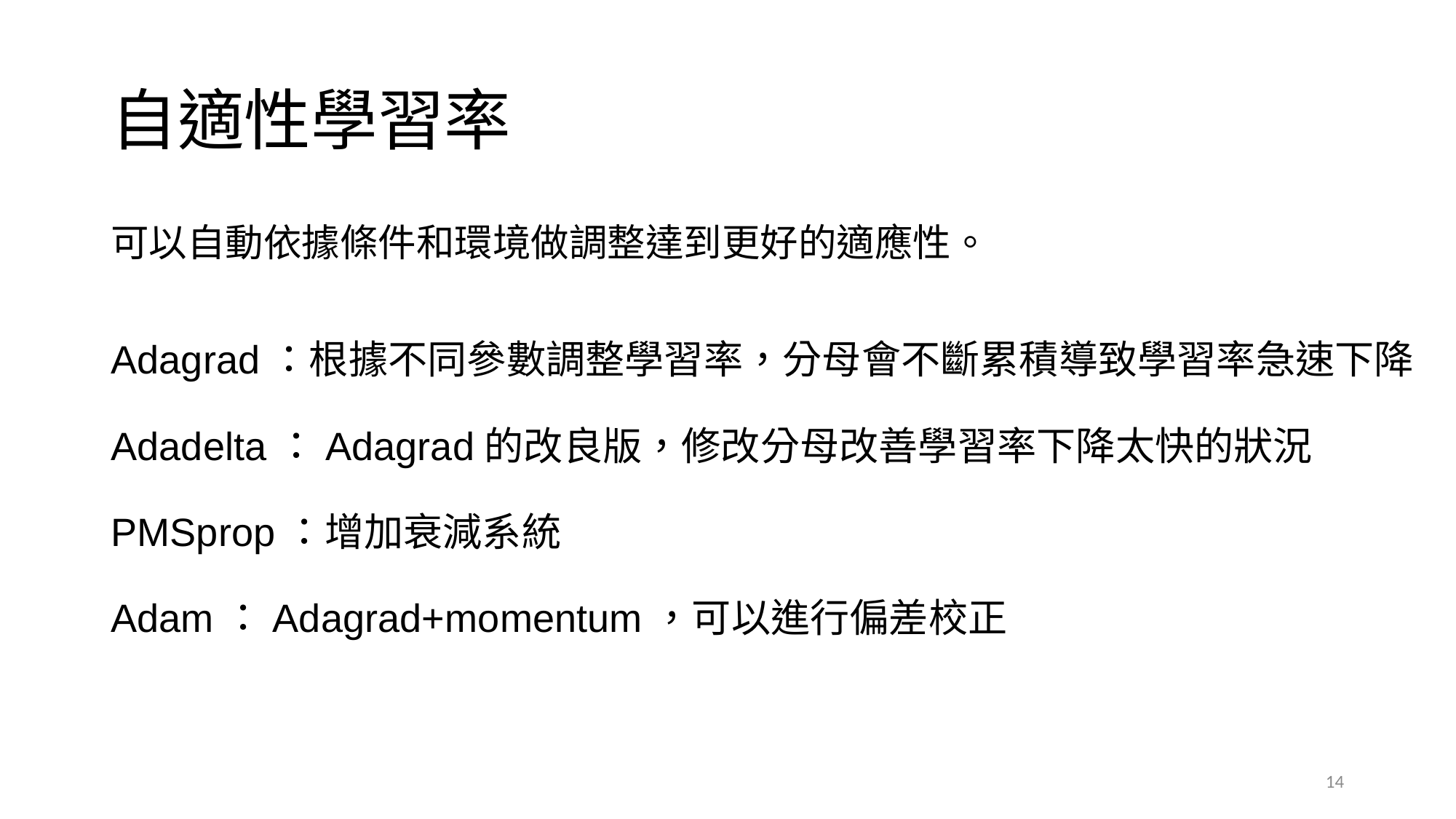

# 自適性學習率
可以自動依據條件和環境做調整達到更好的適應性。
Adagrad：根據不同參數調整學習率，分母會不斷累積導致學習率急速下降
Adadelta：Adagrad的改良版，修改分母改善學習率下降太快的狀況
PMSprop：增加衰減系統
Adam：Adagrad+momentum，可以進行偏差校正
14